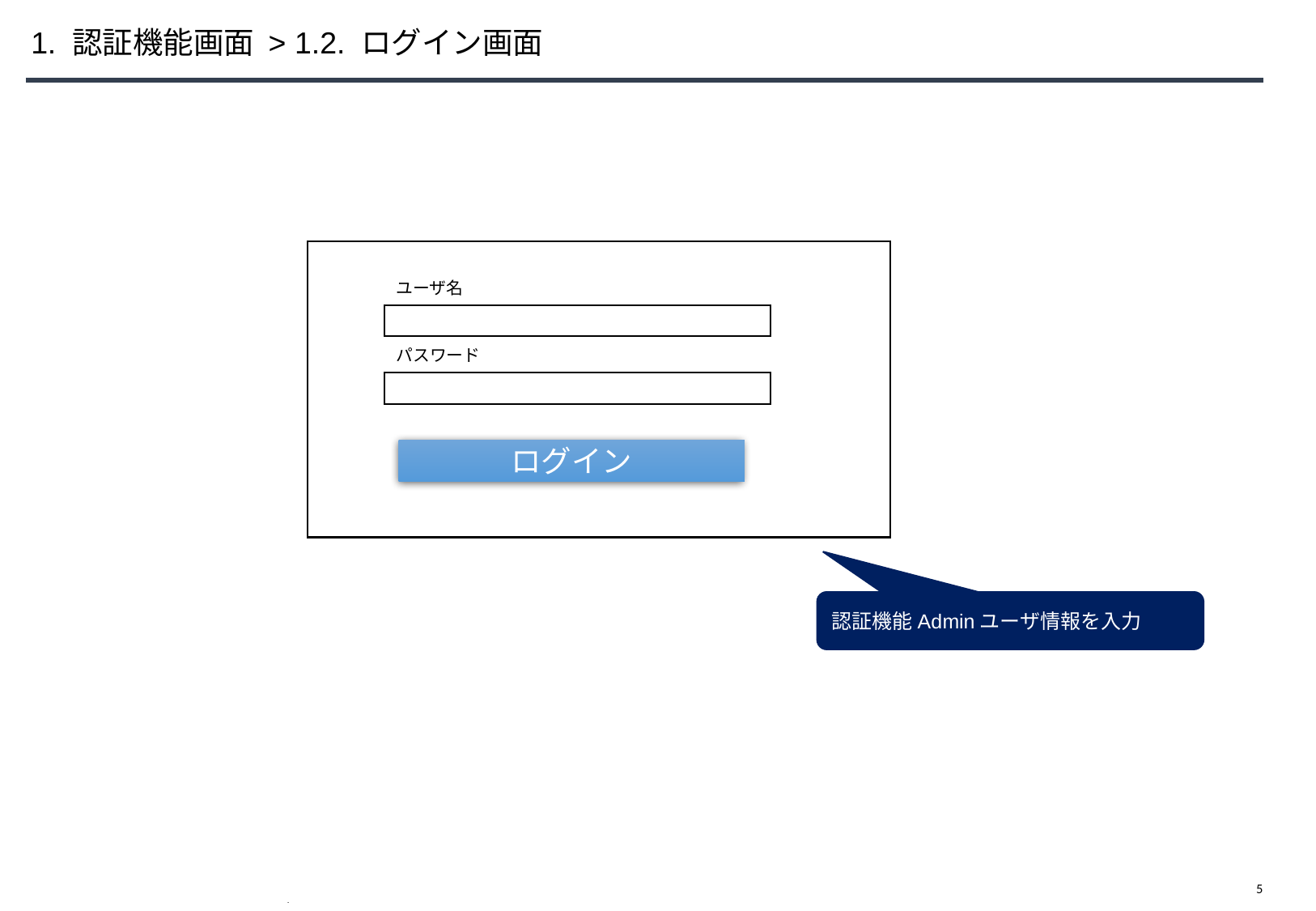

# 1. 認証機能画面 > 1.2. ログイン画面

| ユーザ名 |
| --- |
|  |
| パスワード |
|  |
ログイン
認証機能Adminユーザ情報を入力